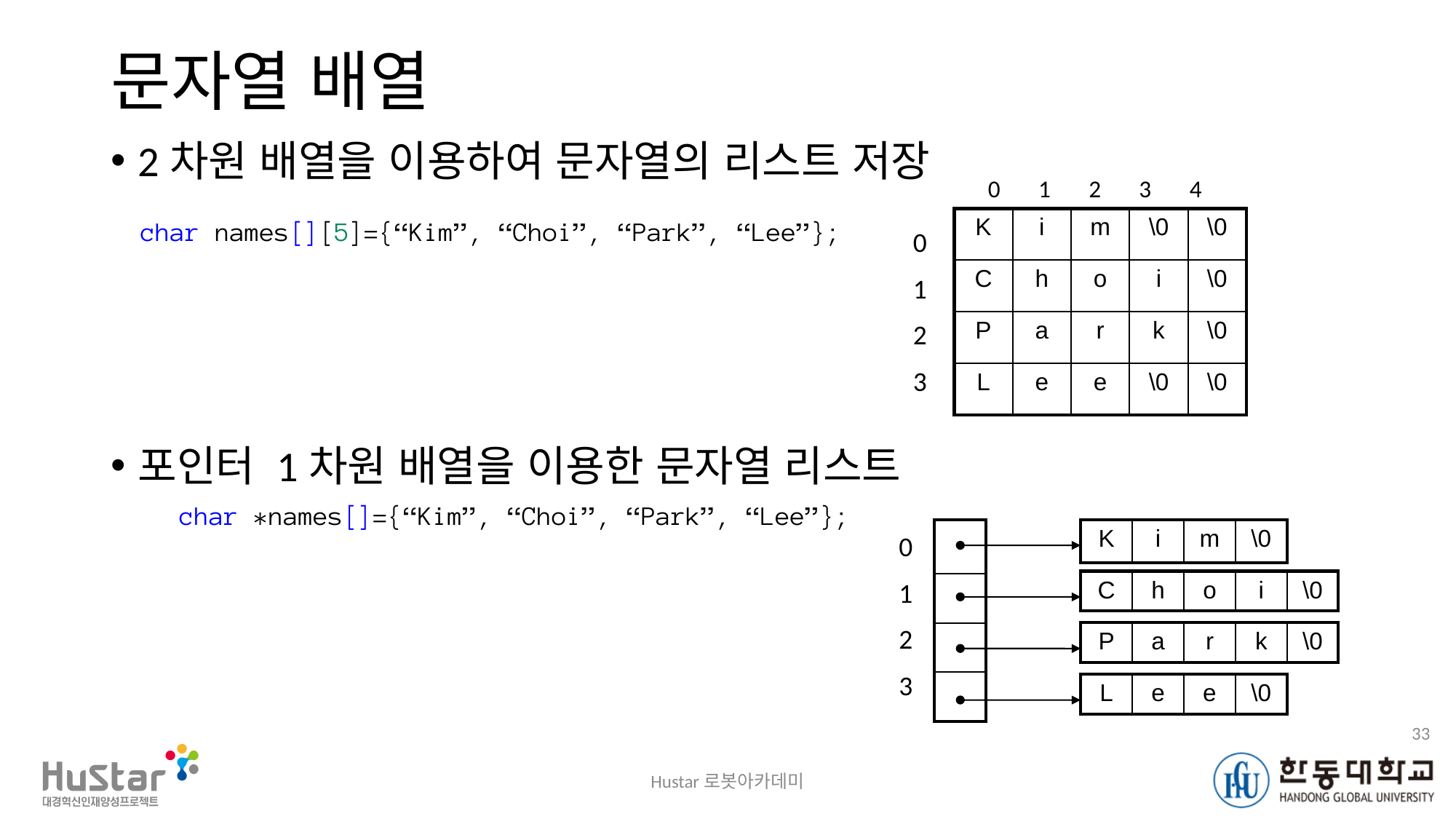

# 문자열 배열
2차원 배열을 이용하여 문자열의 리스트 저장

포인터 1차원 배열을 이용한 문자열 리스트
0       1       2       3       4
| K | i | m | \0 | \0 |
| --- | --- | --- | --- | --- |
| C | h | o | i | \0 |
| P | a | r | k | \0 |
| L | e | e | \0 | \0 |
0
1
2
3
char names[][5]={“Kim”, “Choi”, “Park”, “Lee”};
char *names[]={“Kim”, “Choi”, “Park”, “Lee”};
|  |
| --- |
|  |
|  |
|  |
| K | i | m | \0 |
| --- | --- | --- | --- |
0
1
2
3

| C | h | o | i | \0 |
| --- | --- | --- | --- | --- |

| P | a | r | k | \0 |
| --- | --- | --- | --- | --- |

| L | e | e | \0 |
| --- | --- | --- | --- |

33
Hustar로봇아카데미